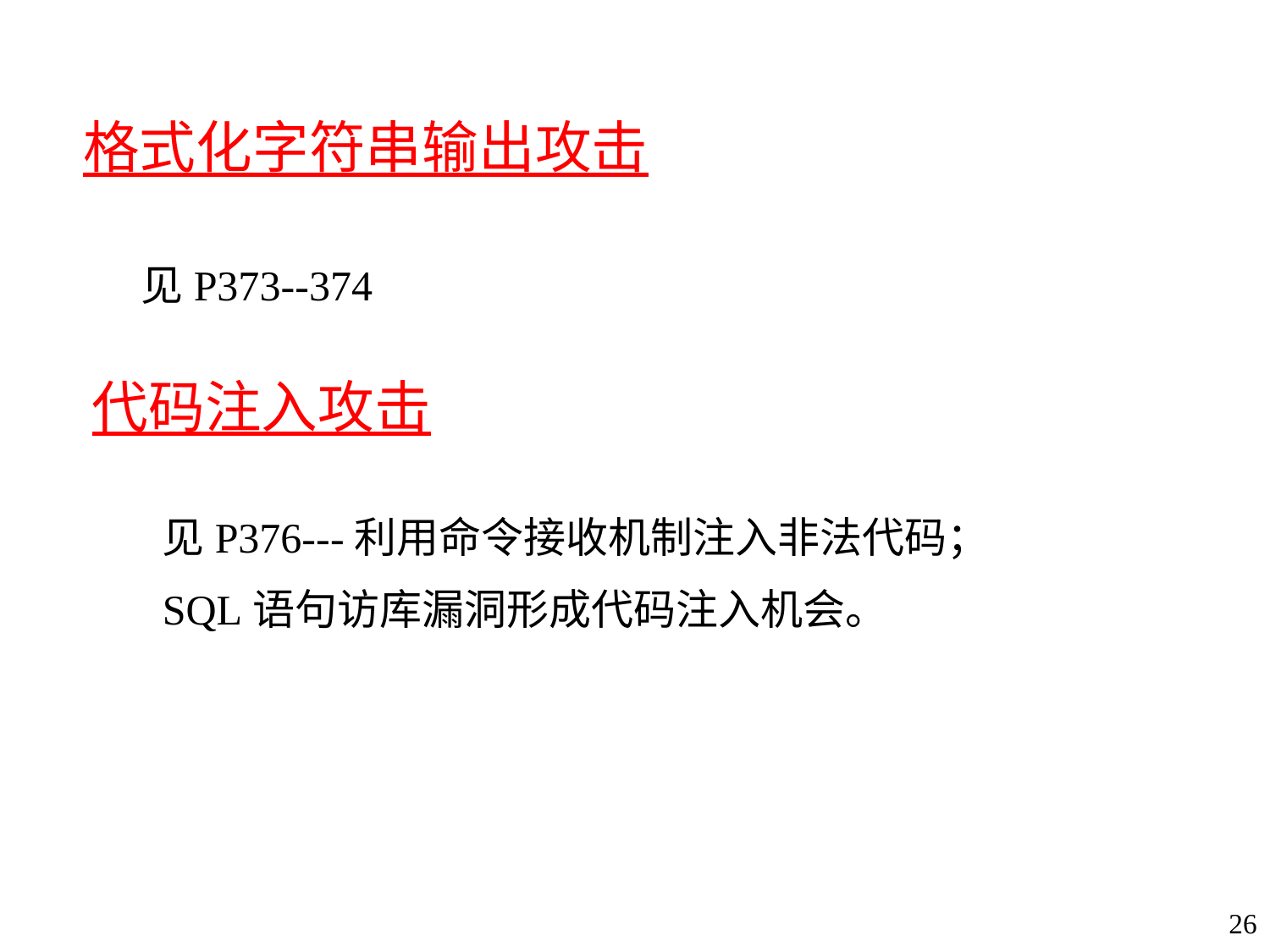

格式化字符串输出攻击
见P373--374
代码注入攻击
见P376---利用命令接收机制注入非法代码；
SQL语句访库漏洞形成代码注入机会。
26